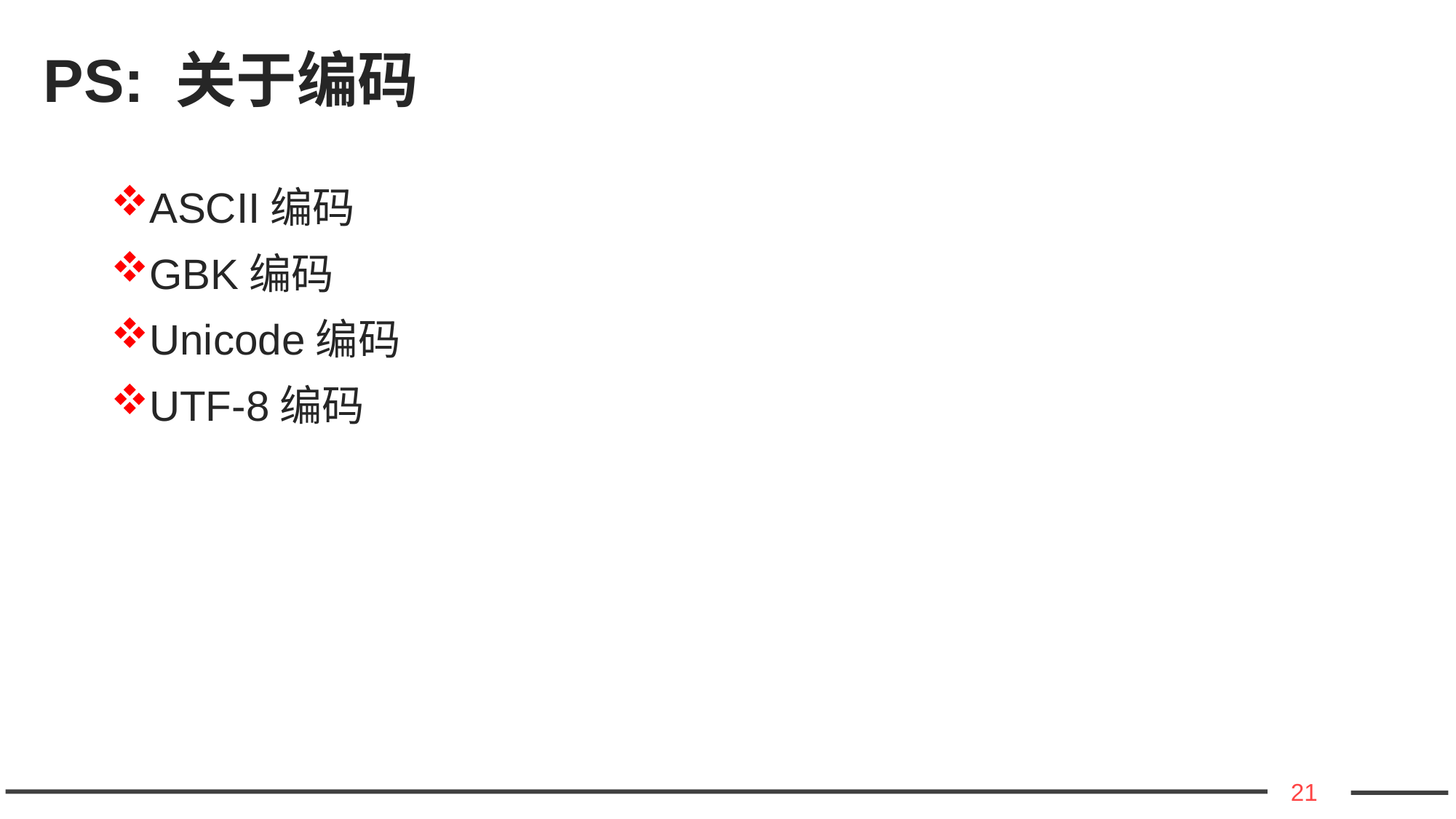

# PS: 关于编码
ASCII编码
GBK编码
Unicode编码
UTF-8编码